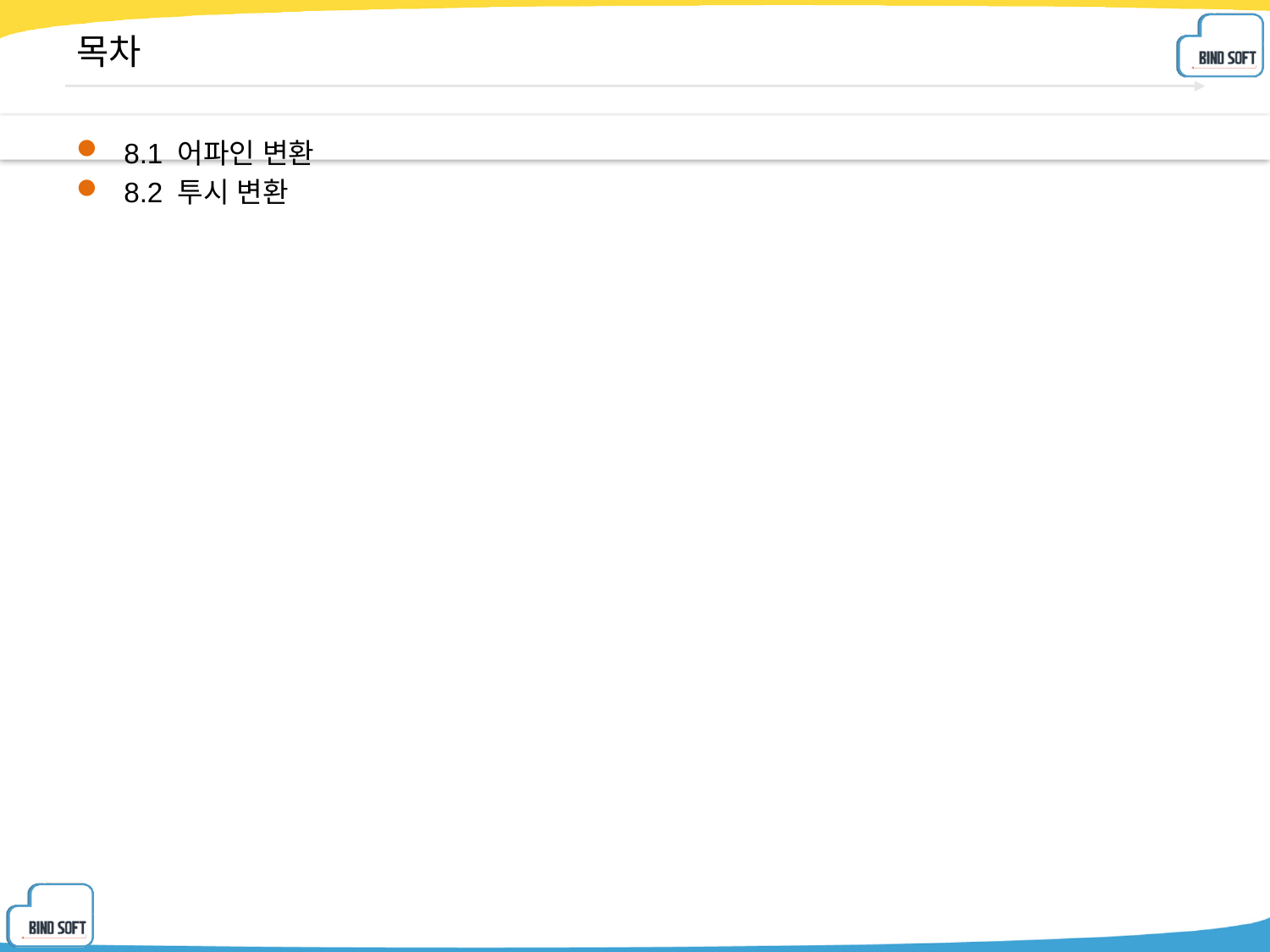

# 목차
8.1 어파인 변환
8.2 투시 변환